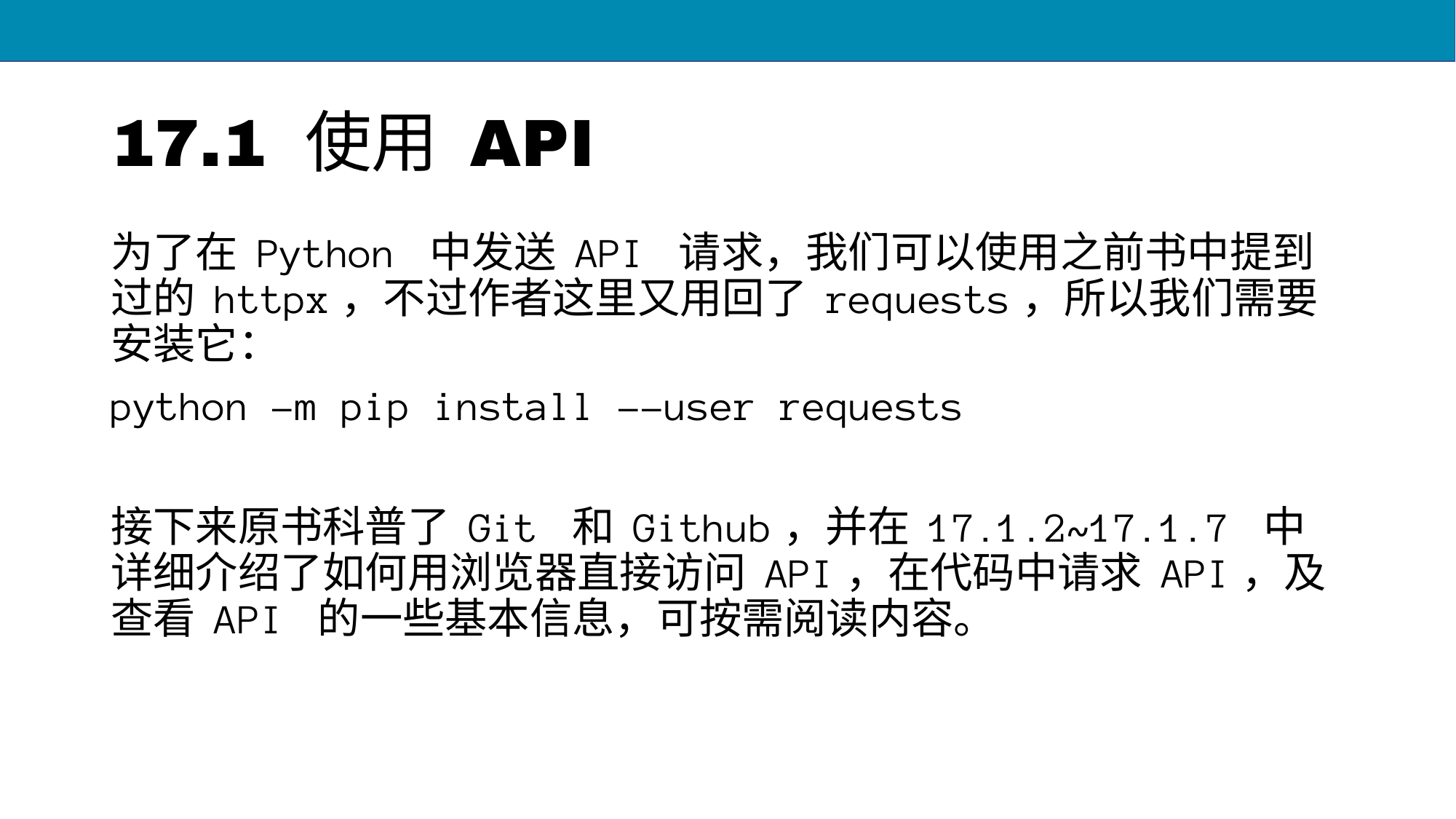

# 17.1 使用 API
为了在 Python 中发送 API 请求，我们可以使用之前书中提到过的 httpx，不过作者这里又用回了 requests，所以我们需要安装它：
python -m pip install --user requests

接下来原书科普了 Git 和 Github，并在 17.1.2~17.1.7 中详细介绍了如何用浏览器直接访问 API，在代码中请求 API，及查看 API 的一些基本信息，可按需阅读内容。